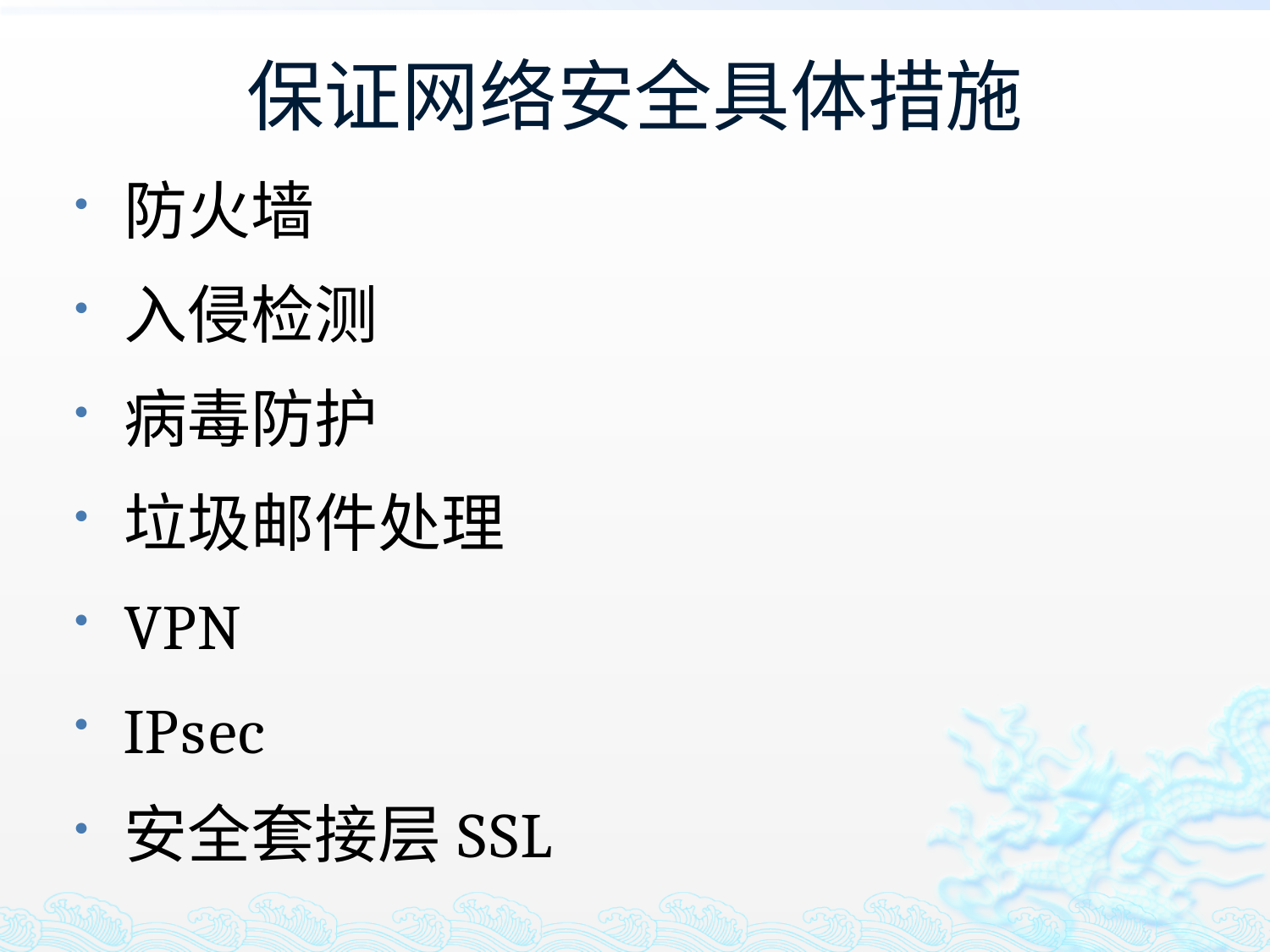

# 保证网络安全具体措施
防火墙
入侵检测
病毒防护
垃圾邮件处理
VPN
IPsec
安全套接层SSL